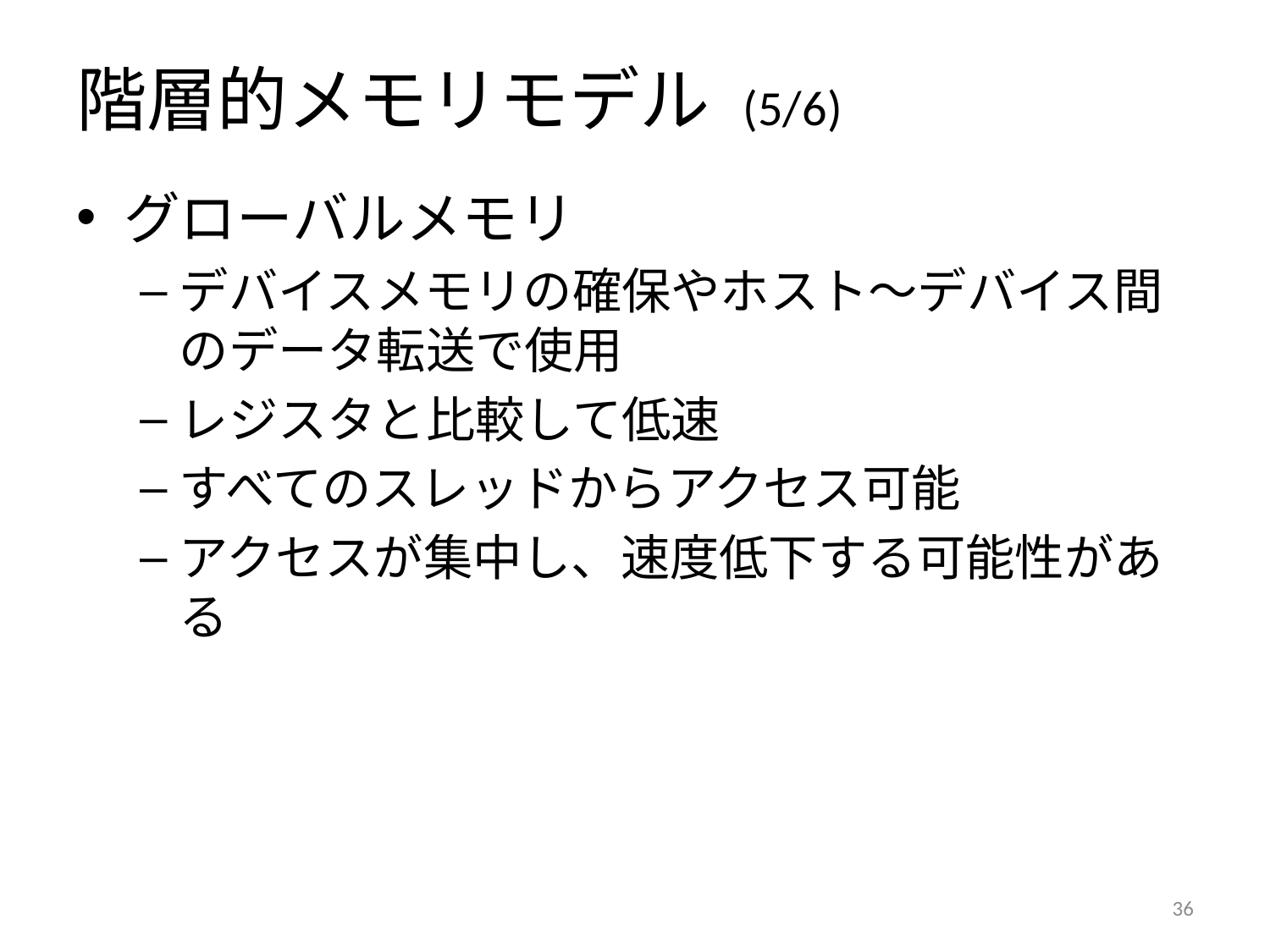

# 階層的メモリモデル (5/6)
グローバルメモリ
デバイスメモリの確保やホスト～デバイス間のデータ転送で使用
レジスタと比較して低速
すべてのスレッドからアクセス可能
アクセスが集中し、速度低下する可能性がある

36